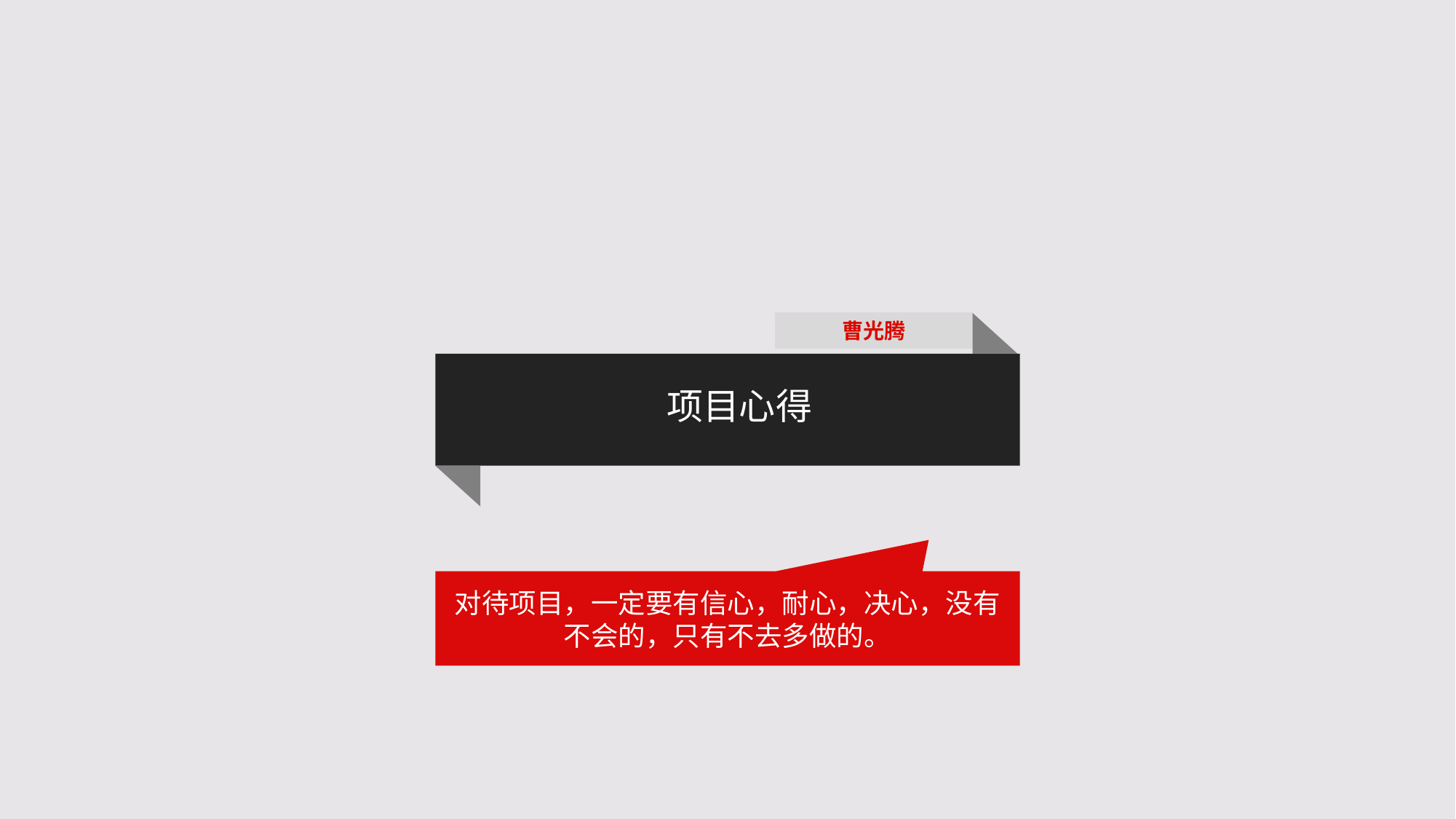

曹光腾

项目心得
对待项目，一定要有信心，耐心，决心，没有不会的，只有不去多做的。